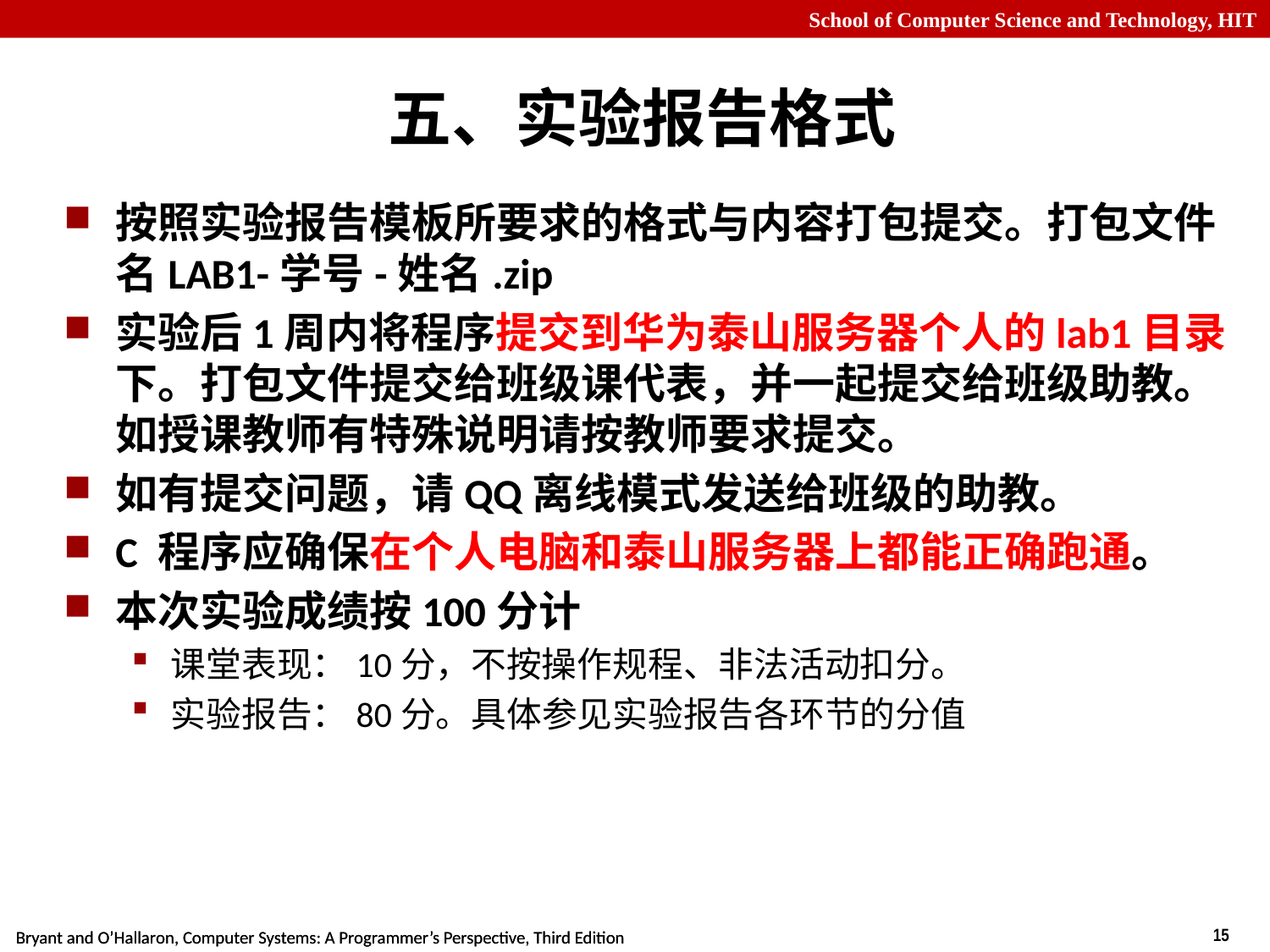

# 五、实验报告格式
按照实验报告模板所要求的格式与内容打包提交。打包文件名LAB1-学号-姓名.zip
实验后1周内将程序提交到华为泰山服务器个人的lab1目录下。打包文件提交给班级课代表，并一起提交给班级助教。如授课教师有特殊说明请按教师要求提交。
如有提交问题，请QQ离线模式发送给班级的助教。
C 程序应确保在个人电脑和泰山服务器上都能正确跑通。
本次实验成绩按100分计
课堂表现：10分，不按操作规程、非法活动扣分。
实验报告：80分。具体参见实验报告各环节的分值